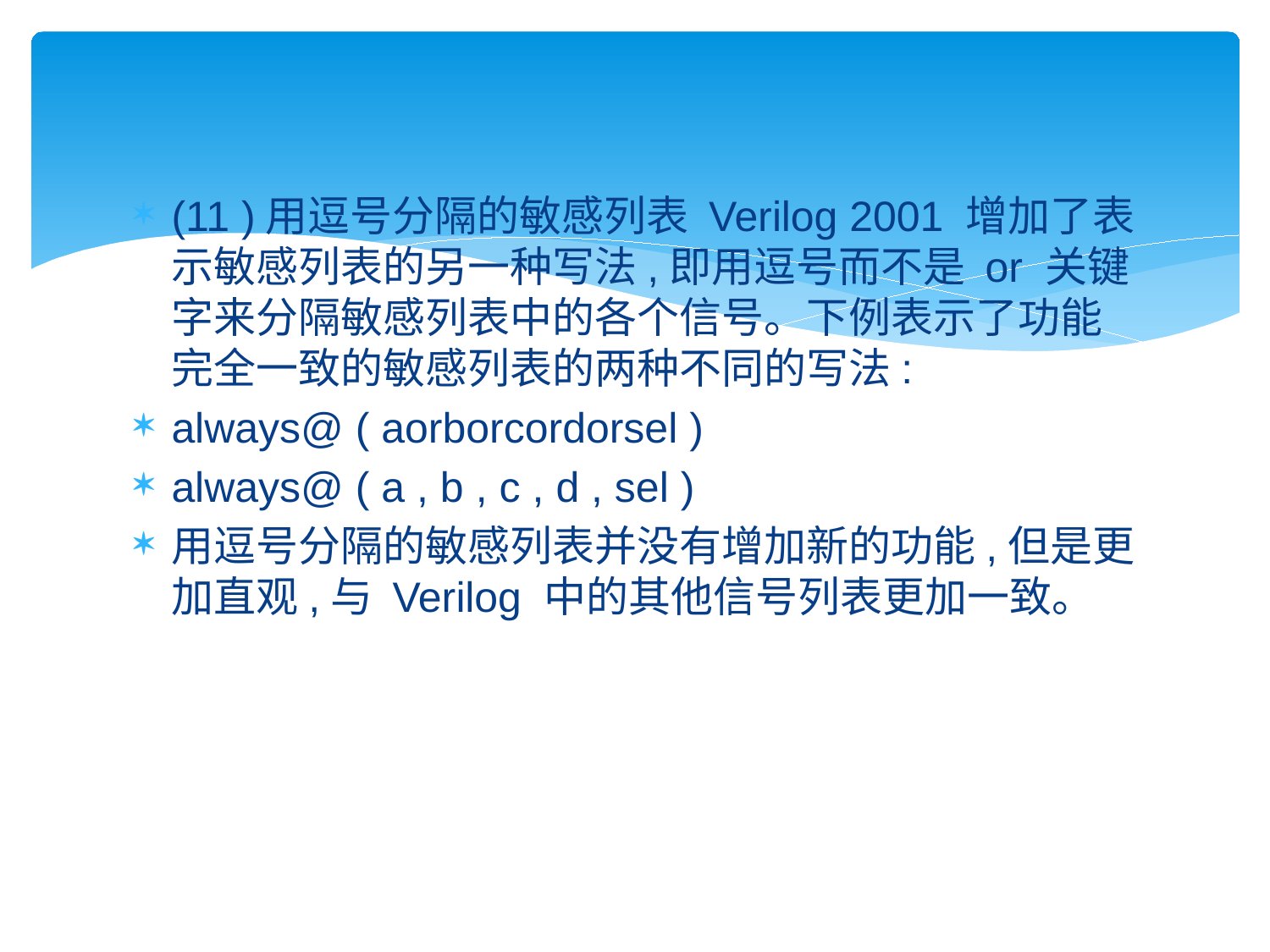

#
(11 )用逗号分隔的敏感列表 Verilog 2001 增加了表示敏感列表的另一种写法,即用逗号而不是 or 关键字来分隔敏感列表中的各个信号。下例表示了功能完全一致的敏感列表的两种不同的写法:
always@ ( aorborcordorsel )
always@ ( a , b , c , d , sel )
用逗号分隔的敏感列表并没有增加新的功能,但是更加直观,与 Verilog 中的其他信号列表更加一致。